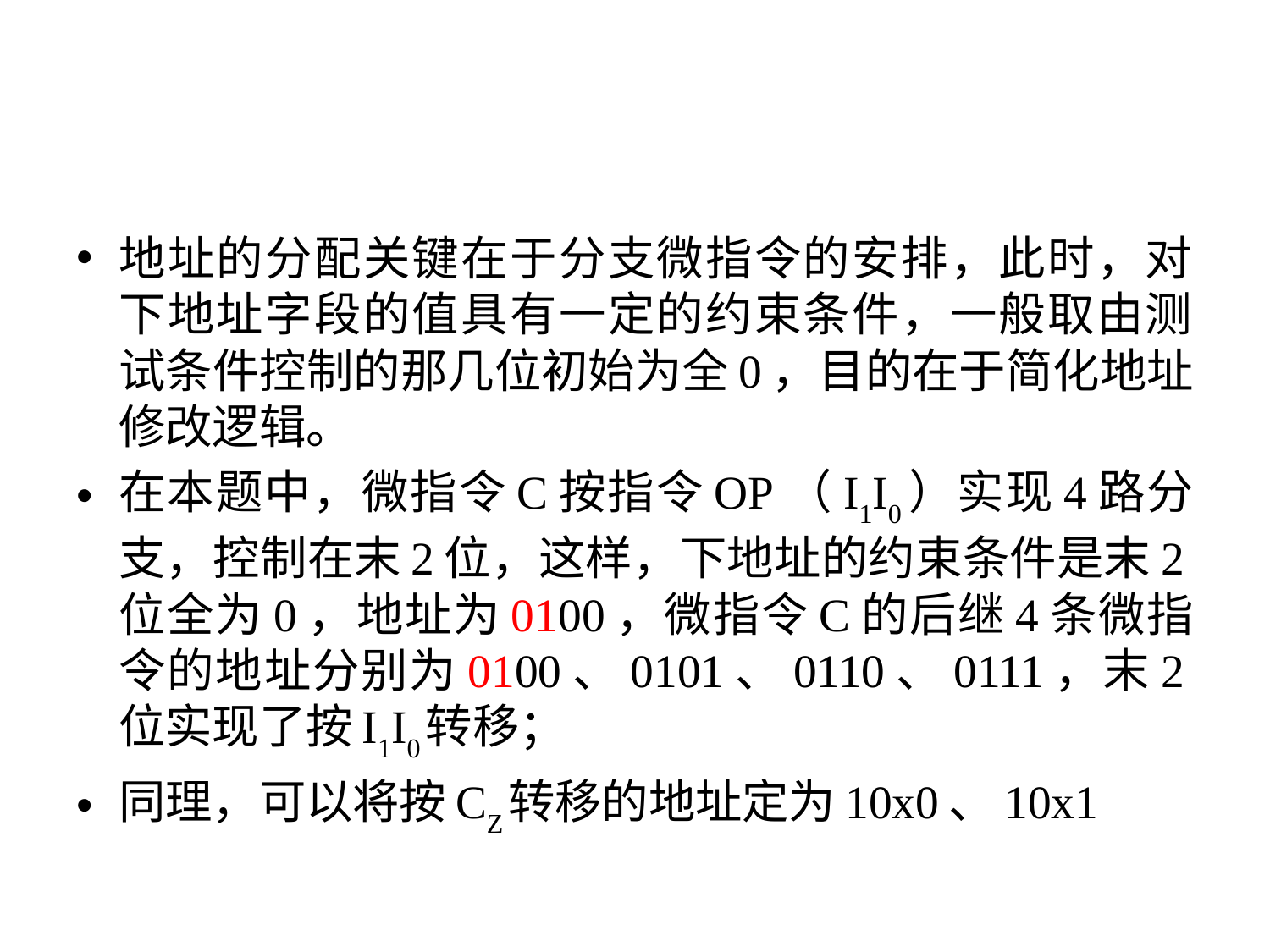

#
地址的分配关键在于分支微指令的安排，此时，对下地址字段的值具有一定的约束条件，一般取由测试条件控制的那几位初始为全0，目的在于简化地址修改逻辑。
在本题中，微指令C按指令OP（I1I0）实现4路分支，控制在末2位，这样，下地址的约束条件是末2位全为0，地址为0100，微指令C的后继4条微指令的地址分别为0100、0101、0110、0111，末2位实现了按I1I0转移；
同理，可以将按CZ转移的地址定为10x0、10x1